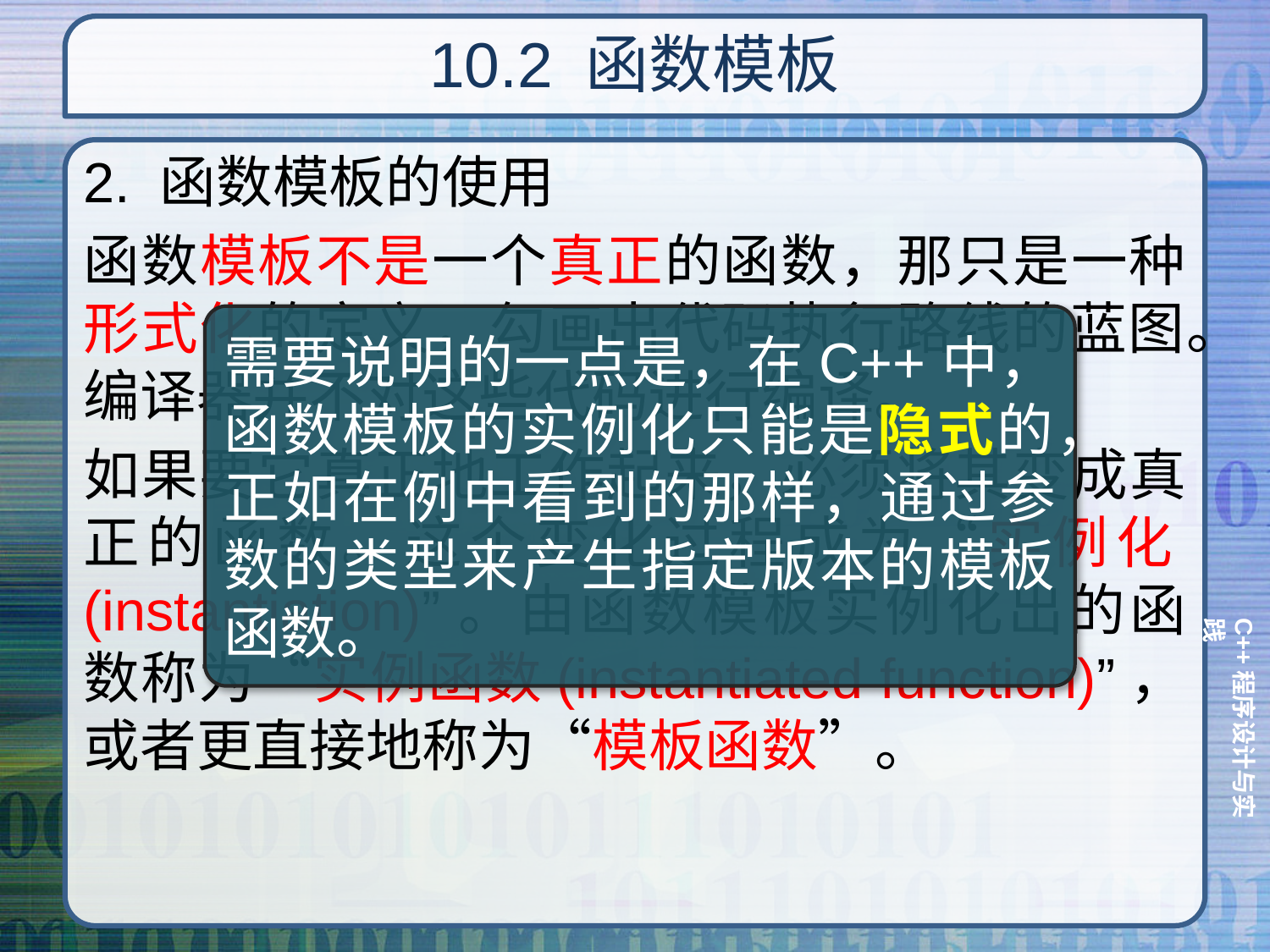

# 10.2 函数模板
2. 函数模板的使用
函数模板不是一个真正的函数，那只是一种形式化的定义，勾画出代码执行路线的蓝图。编译器并不对这些代码进行编译。
如果要它真正地工作起来，必须将其变成真正的函数。这个变化过程成为“实例化(instantiation)”。由函数模板实例化出的函数称为“实例函数(instantiated function)”，或者更直接地称为“模板函数”。
需要说明的一点是，在C++中，函数模板的实例化只能是隐式的，正如在例中看到的那样，通过参数的类型来产生指定版本的模板函数。